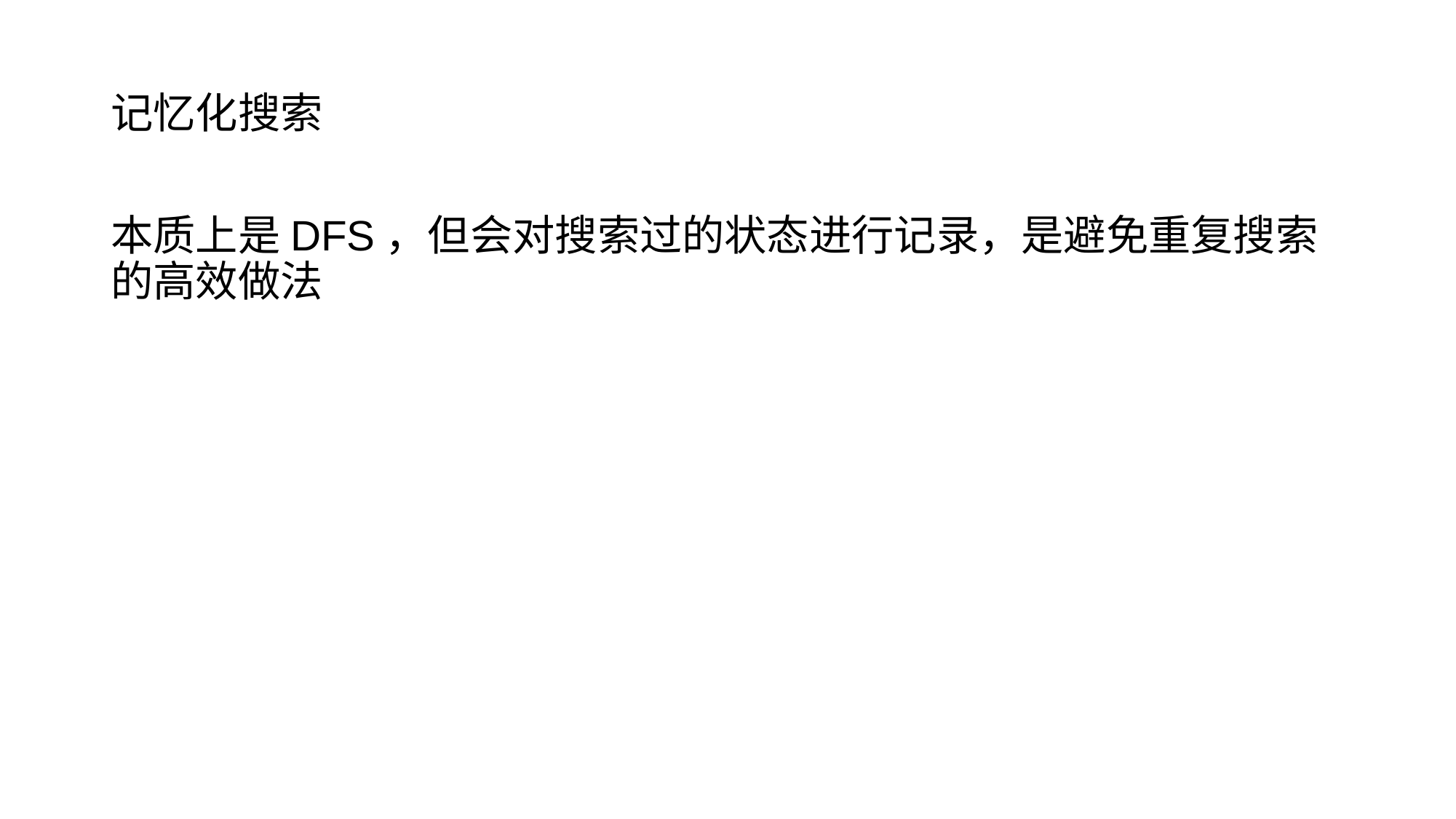

记忆化搜索

本质上是DFS，但会对搜索过的状态进行记录，是避免重复搜索的高效做法